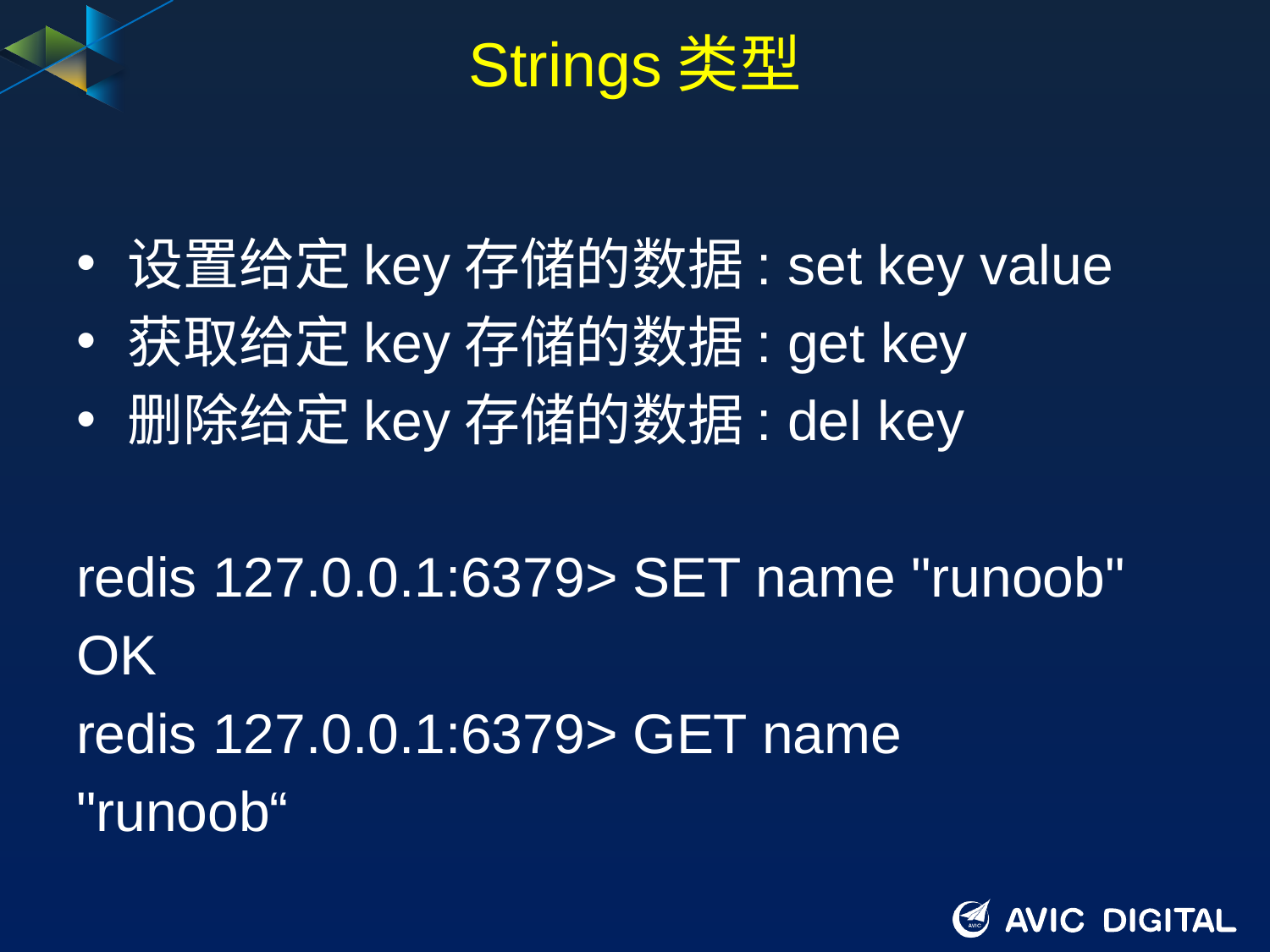

# Strings类型
设置给定key存储的数据: set key value
获取给定key存储的数据: get key
删除给定key存储的数据: del key

redis 127.0.0.1:6379> SET name "runoob"
OK
redis 127.0.0.1:6379> GET name
"runoob“